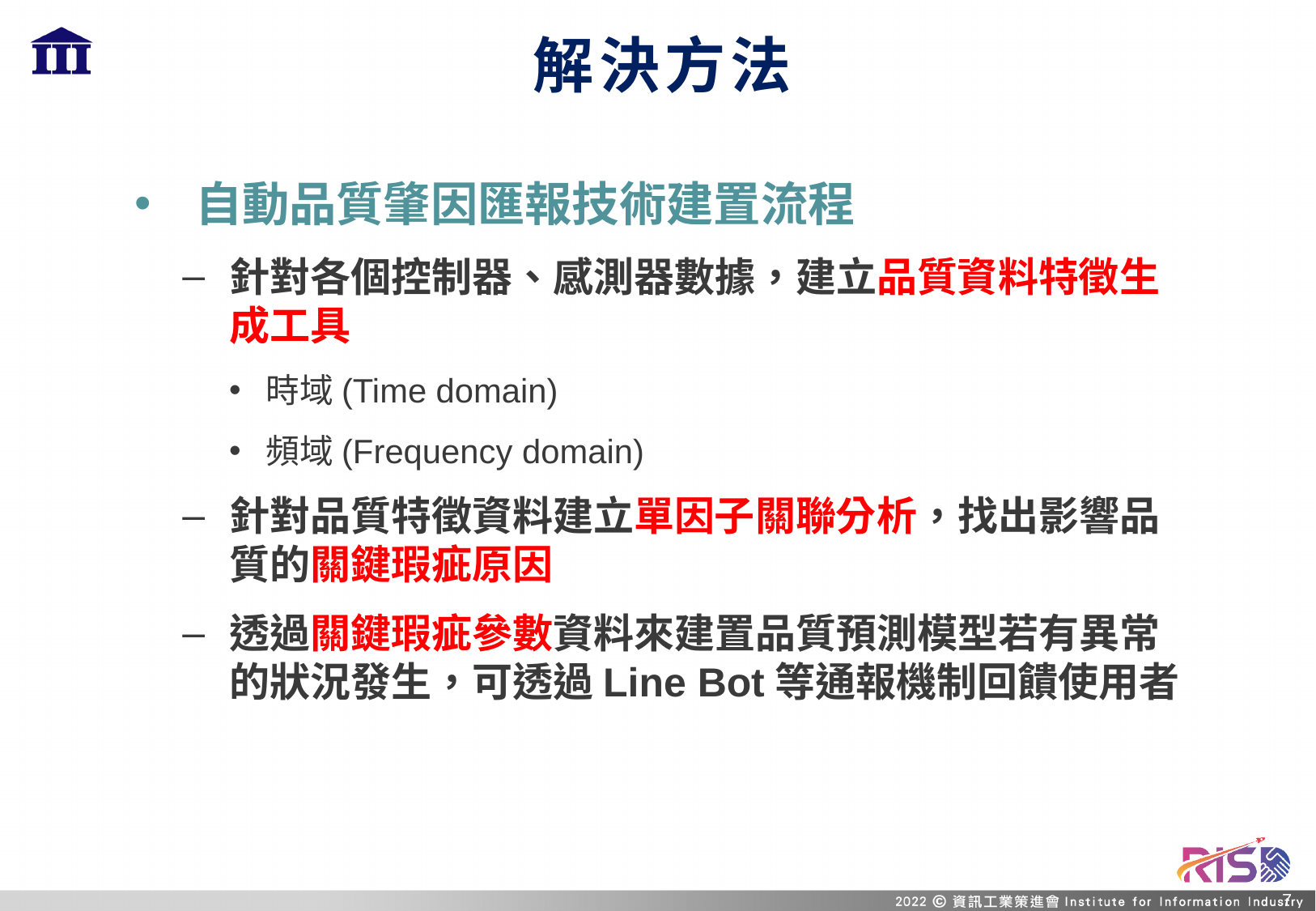

# 解決方法
自動品質肇因匯報技術建置流程
針對各個控制器、感測器數據，建立品質資料特徵生成工具
時域(Time domain)
頻域(Frequency domain)
針對品質特徵資料建立單因子關聯分析，找出影響品質的關鍵瑕疵原因
透過關鍵瑕疵參數資料來建置品質預測模型若有異常的狀況發生，可透過Line Bot等通報機制回饋使用者

7